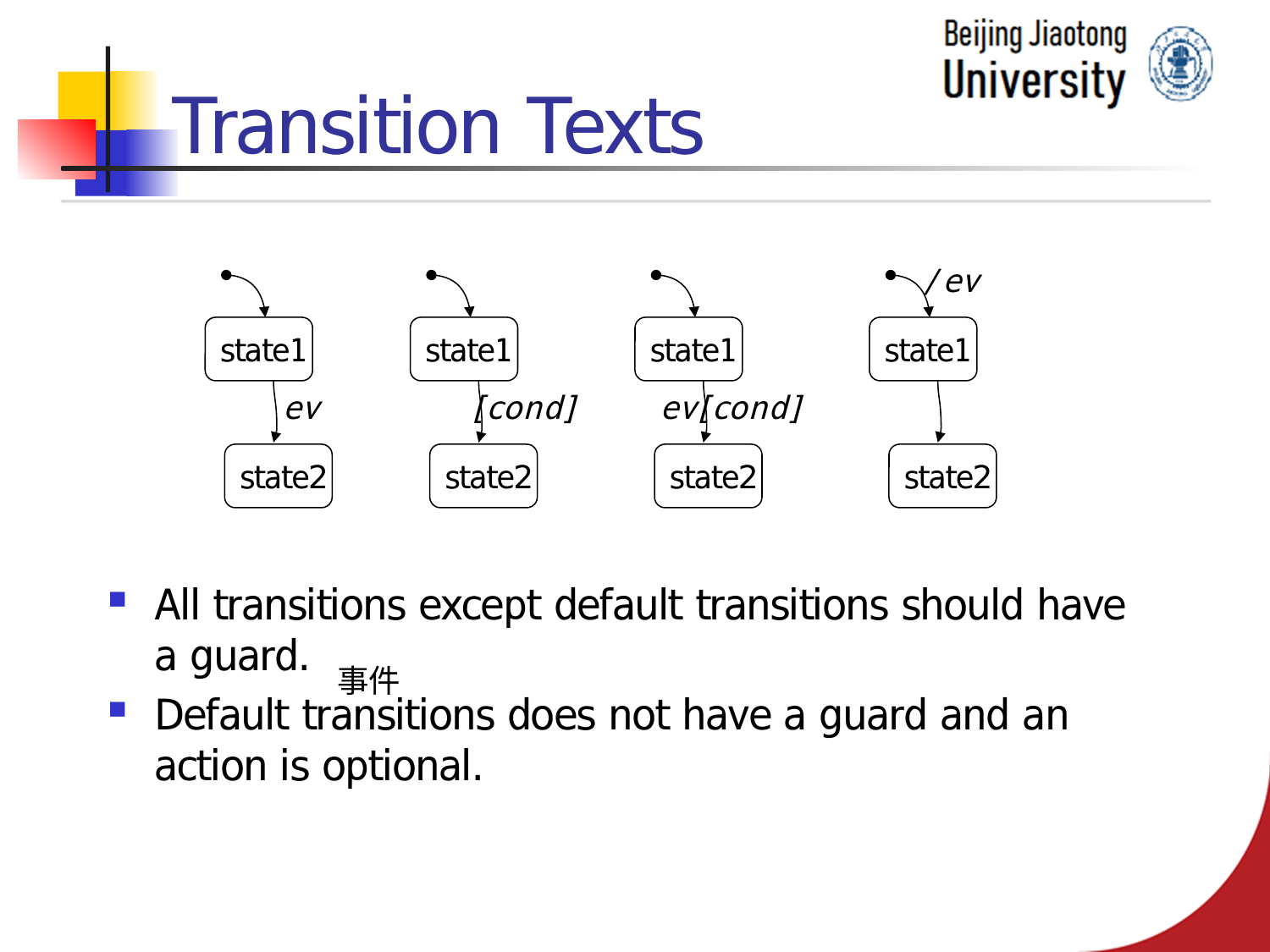

# Transition Texts
/ev

state1
state1
state1
state1
ev
[cond]
ev[cond]

state2
state2
state2
state2
All transitions except default transitions should have a guard.
Default transitions does not have a guard and an action is optional.
事件